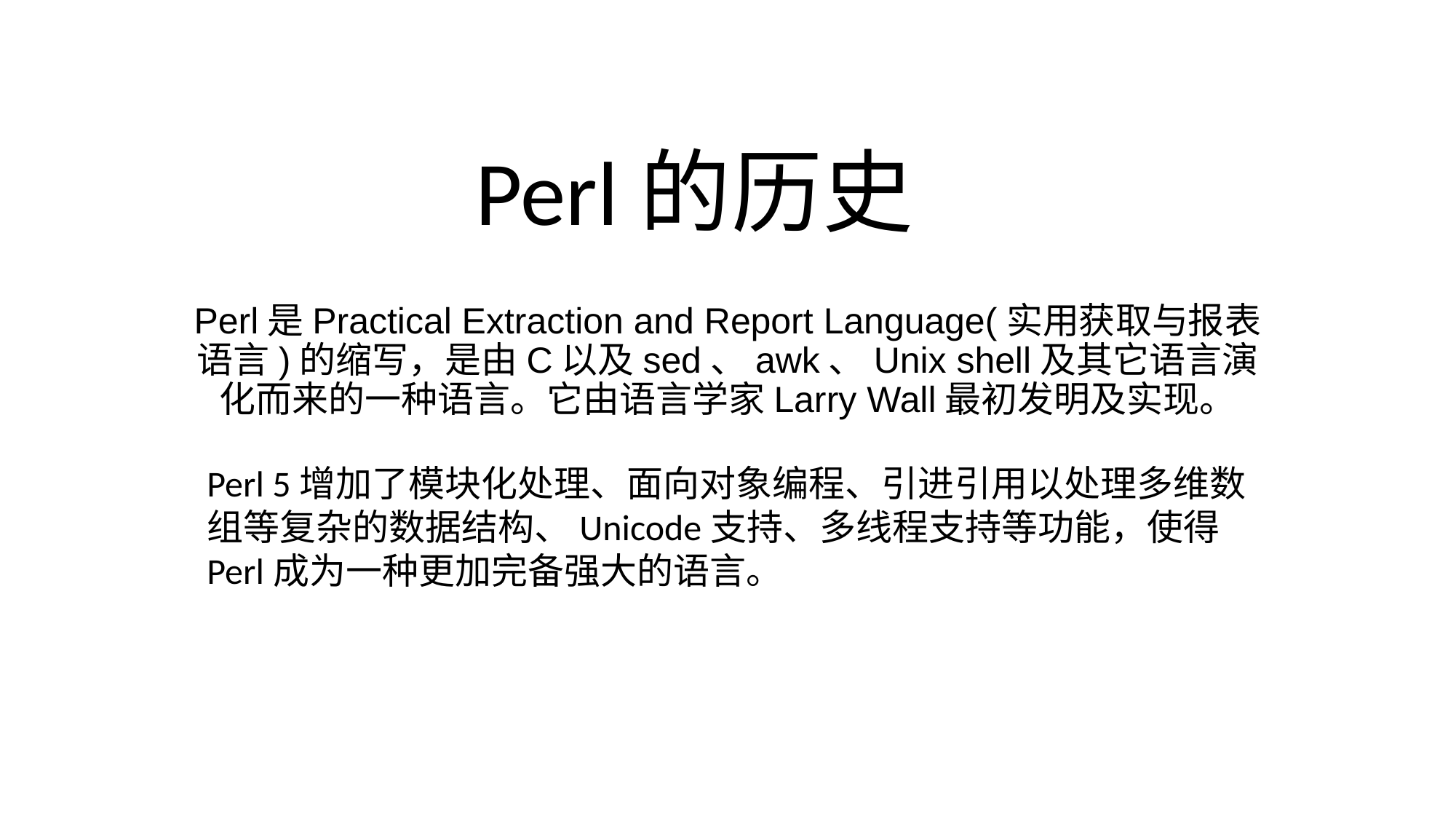

# Perl的历史
Perl是Practical Extraction and Report Language(实用获取与报表语言)的缩写，是由C以及sed、awk、Unix shell及其它语言演化而来的一种语言。它由语言学家Larry Wall最初发明及实现。
Perl 5增加了模块化处理、面向对象编程、引进引用以处理多维数组等复杂的数据结构、Unicode支持、多线程支持等功能，使得Perl成为一种更加完备强大的语言。